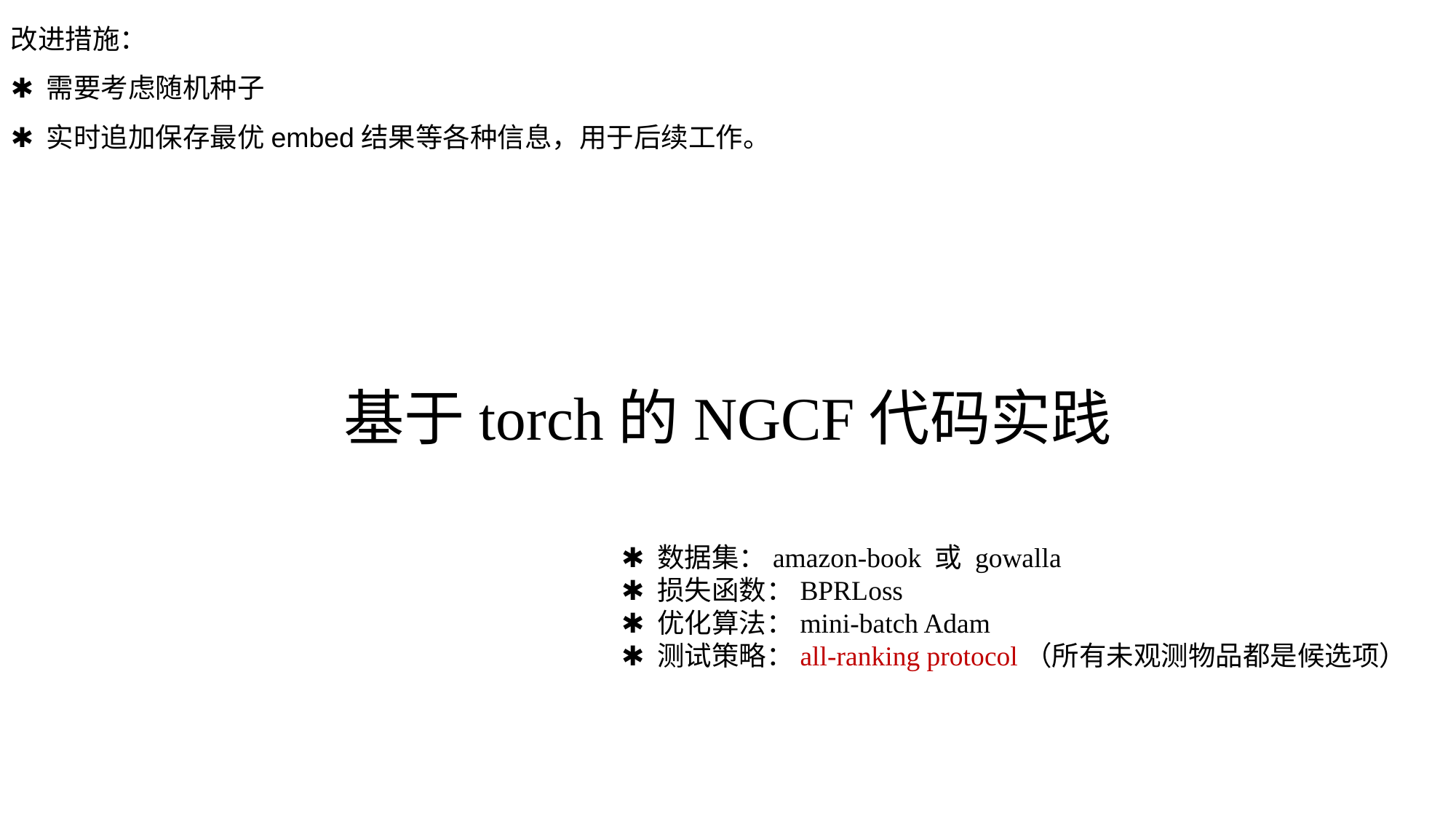

改进措施：
✱ 需要考虑随机种子
✱ 实时追加保存最优embed结果等各种信息，用于后续工作。
# 基于torch的NGCF代码实践
✱ 数据集：amazon-book 或 gowalla
✱ 损失函数：BPRLoss
✱ 优化算法：mini-batch Adam
✱ 测试策略：all-ranking protocol（所有未观测物品都是候选项）